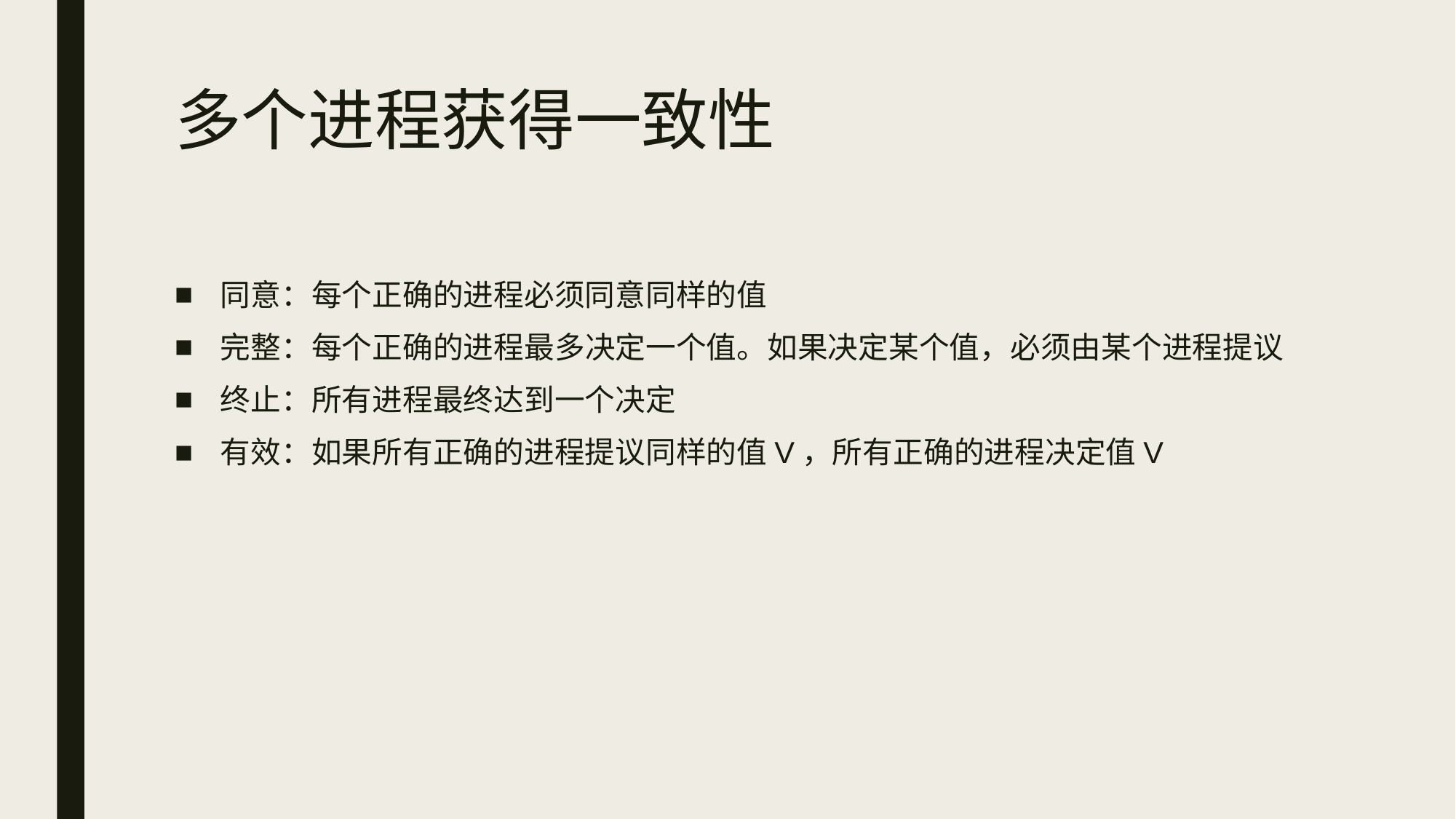

# 多个进程获得一致性
同意：每个正确的进程必须同意同样的值
完整：每个正确的进程最多决定一个值。如果决定某个值，必须由某个进程提议
终止：所有进程最终达到一个决定
有效：如果所有正确的进程提议同样的值V，所有正确的进程决定值V